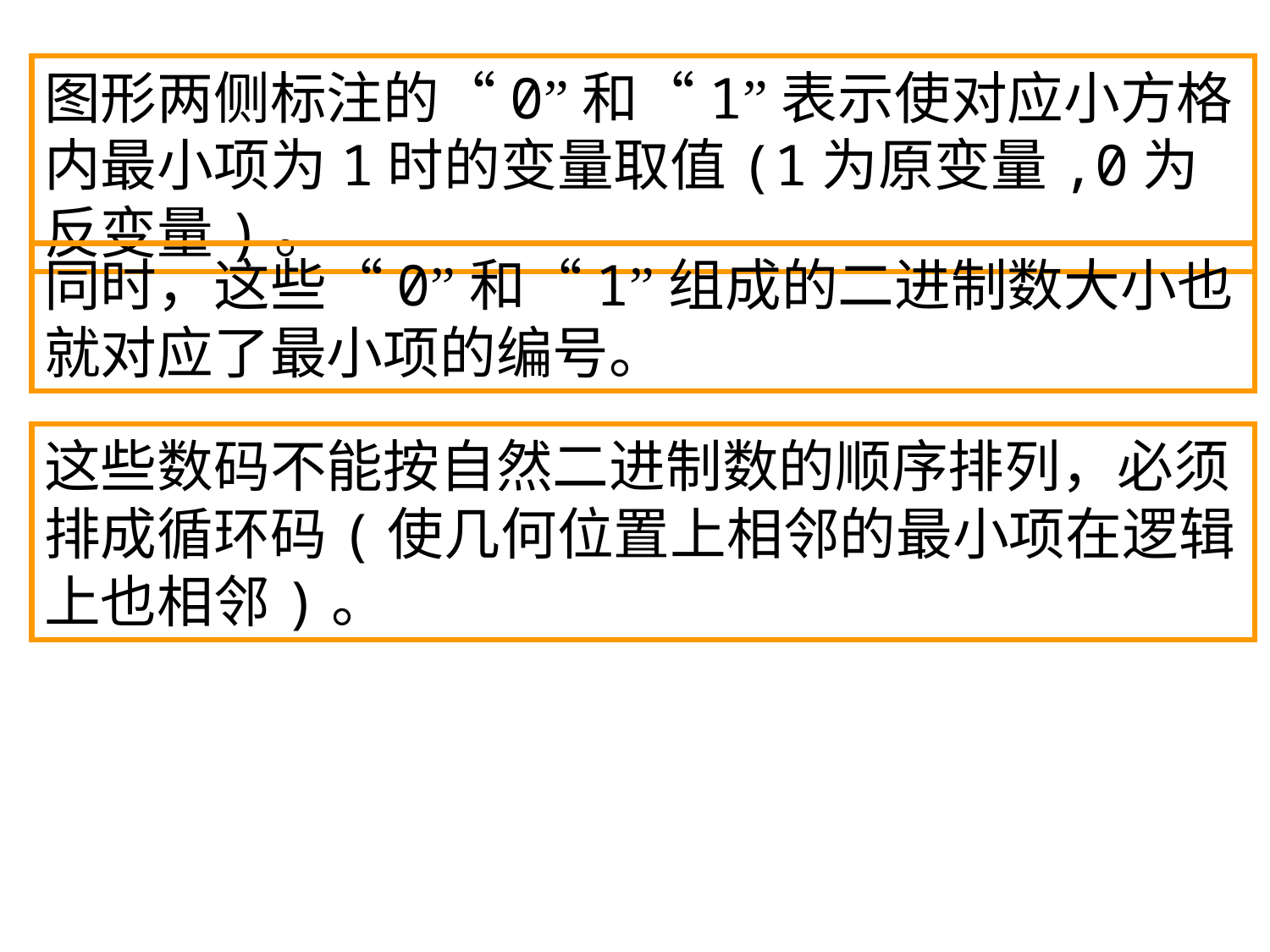

图形两侧标注的“0”和“1”表示使对应小方格内最小项为1时的变量取值(1为原变量,0为反变量)。
同时，这些“0”和“1”组成的二进制数大小也就对应了最小项的编号。
这些数码不能按自然二进制数的顺序排列，必须排成循环码(使几何位置上相邻的最小项在逻辑上也相邻)。
11